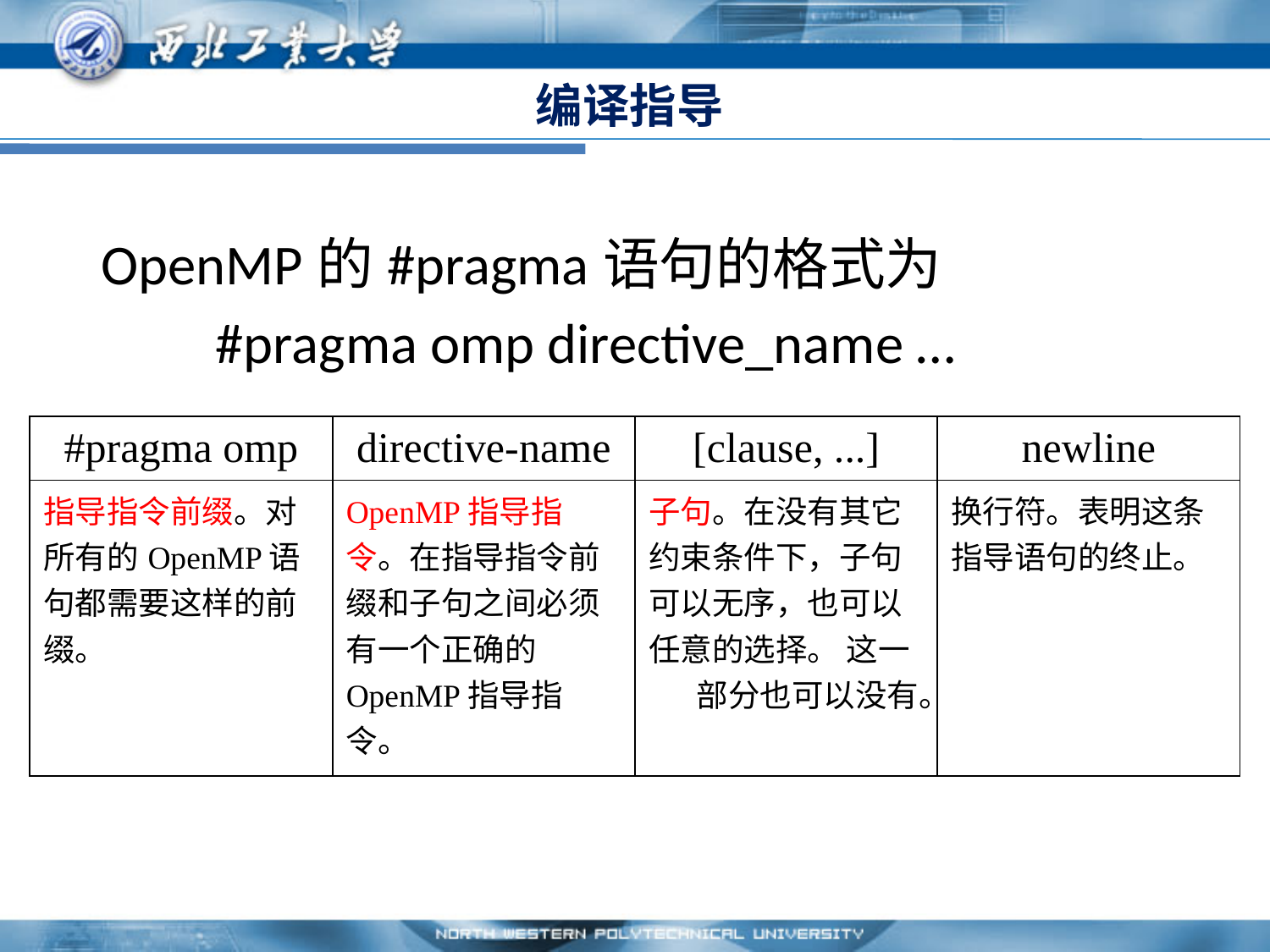

# 编译指导
OpenMP的#pragma语句的格式为
         #pragma omp directive_name …
| #pragma omp | directive-name | [clause, ...] | newline |
| --- | --- | --- | --- |
| 指导指令前缀。对 所有的OpenMP语 句都需要这样的前 缀。 | OpenMP指导指 令。在指导指令前 缀和子句之间必须 有一个正确的 OpenMP指导指 令。 | 子句。在没有其它 约束条件下，子句 可以无序，也可以 任意的选择。 这一部分也可以没有。 | 换行符。表明这条 指导语句的终止。 |